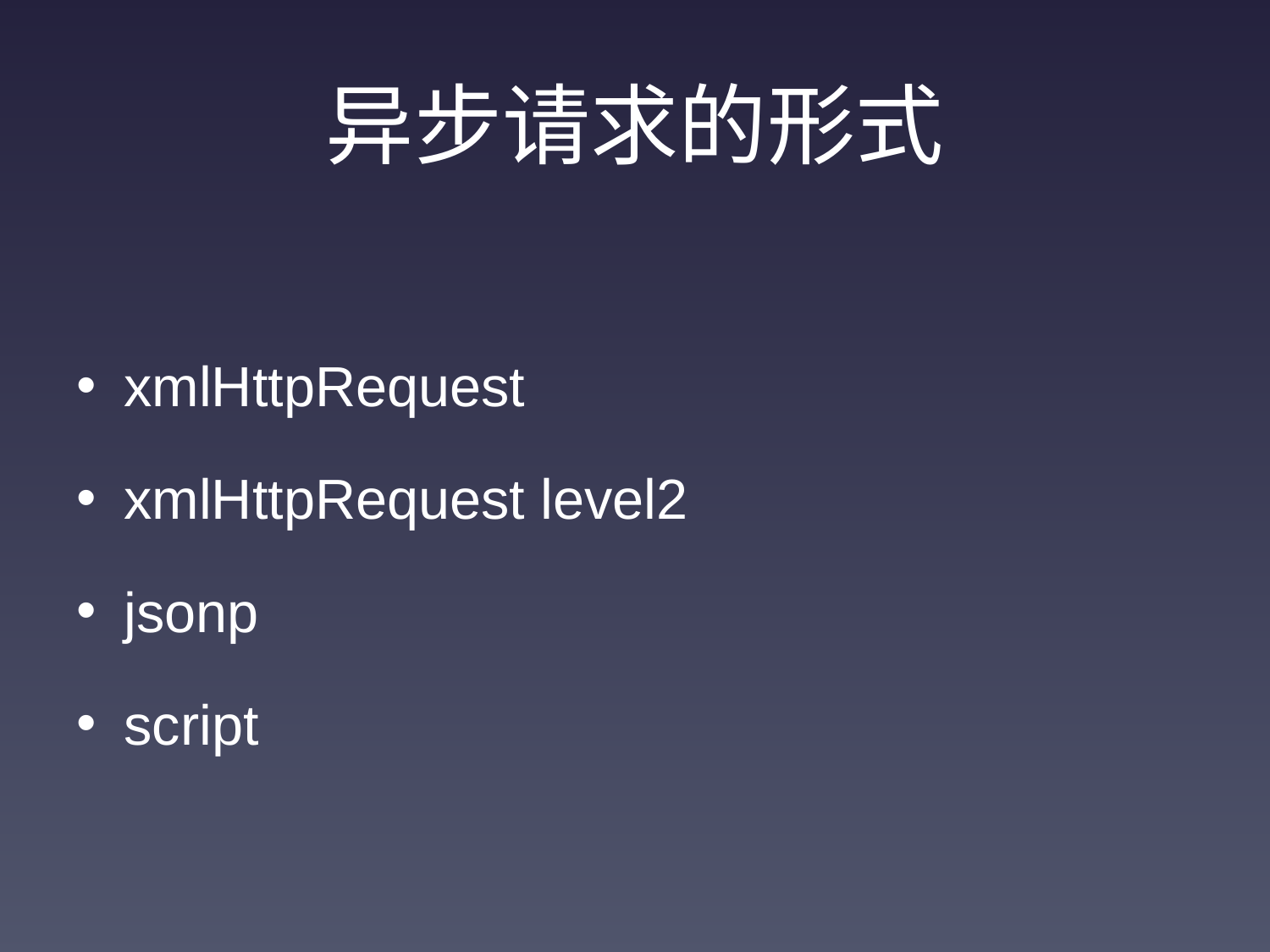

# 异步请求的形式
xmlHttpRequest
xmlHttpRequest level2
jsonp
script